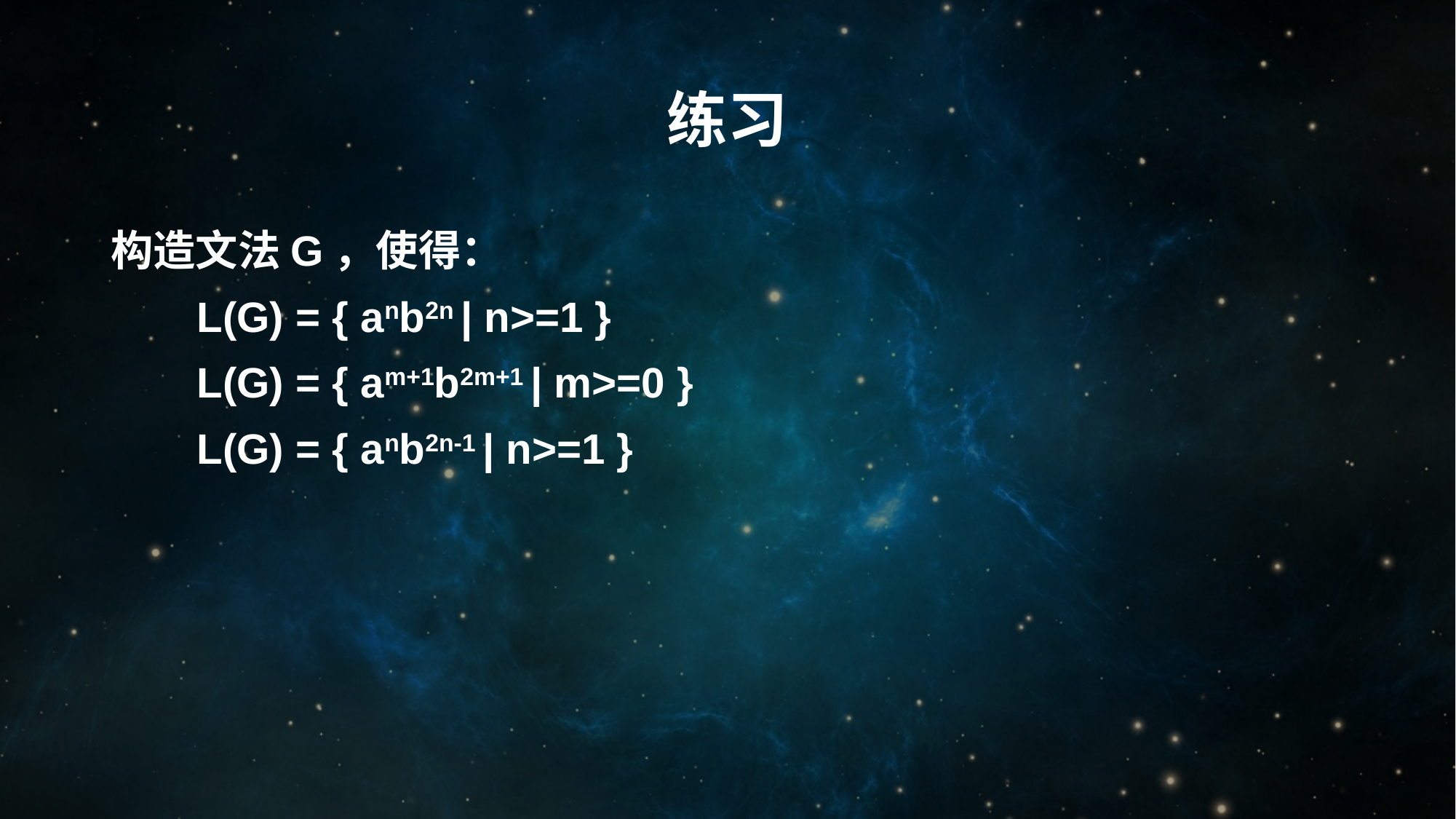

# 练习
构造文法G，使得：
L(G) = { anb2n | n>=1 }
L(G) = { am+1b2m+1 | m>=0 }
L(G) = { anb2n-1 | n>=1 }